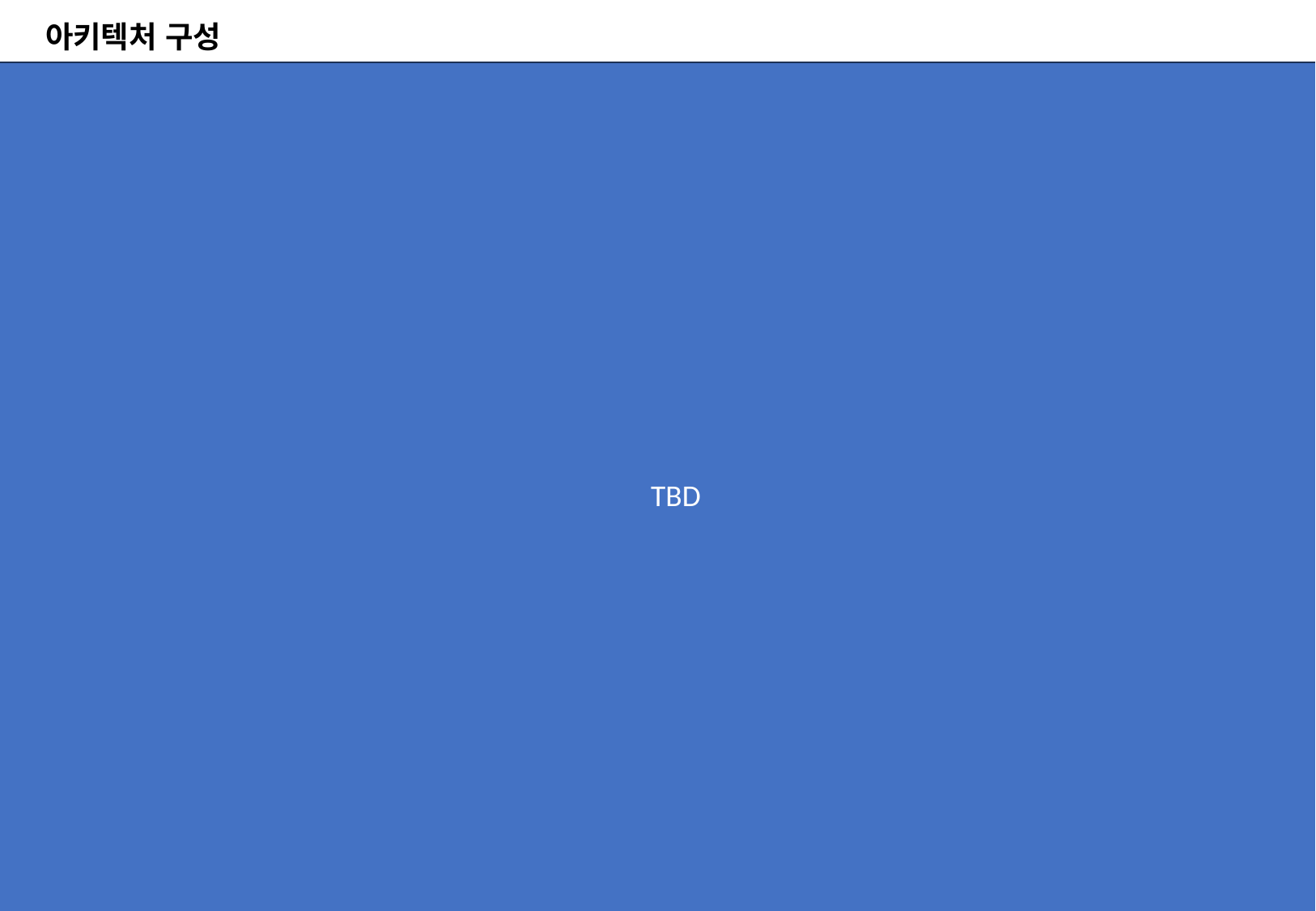

# 아키텍처 구성
TBD
uArchtecture
GameManager
System
Data
(Json 활용 저장 및 로드)
Function
Object
HUD
Environment
Setting
HUDSetting
Camera
Init (TimingControl)
Player
TimingControl
Init (Setting)
BGM/SFXClip
SoundPlayer
HUDAchive
Light
Enemy
PlayerData
Map
DamageSystem
JsonLoad
Player
HUDLobby
EnemyData
EnemyPool
HUDInGame
JsonSave
ProjectileSystem
FieldData
FieldCtrlSystem
DropItemPool
HUDEquipment
GameStart
AchiveTable[]
FieldObejctPool
HUDLevelUp
TBD….
Update
PlayerInfoTable[]
HUDPlayerInfo
EquipItemTable[]
HUDInventory
WeaponItemTable[]
UseItemTable[]
DropItemTable[]
PerkTable[]
EnemyTable[]
FieldObejctTable[]
2 / 24